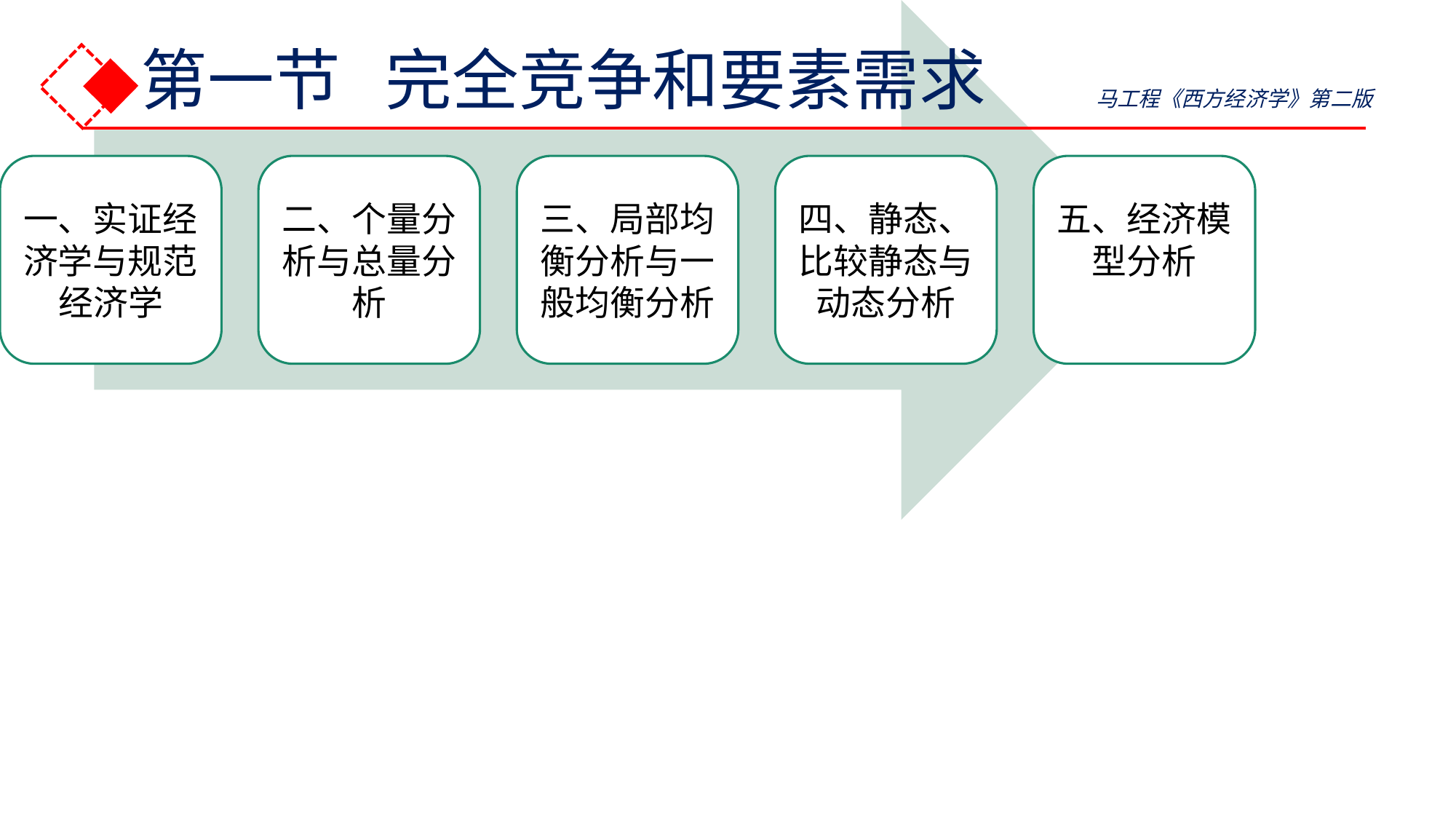

# 第一节   完全竞争和要素需求

一、实证经济学与规范经济学
二、个量分析与总量分析
三、局部均衡分析与一般均衡分析
四、静态、比较静态与动态分析
五、经济模型分析